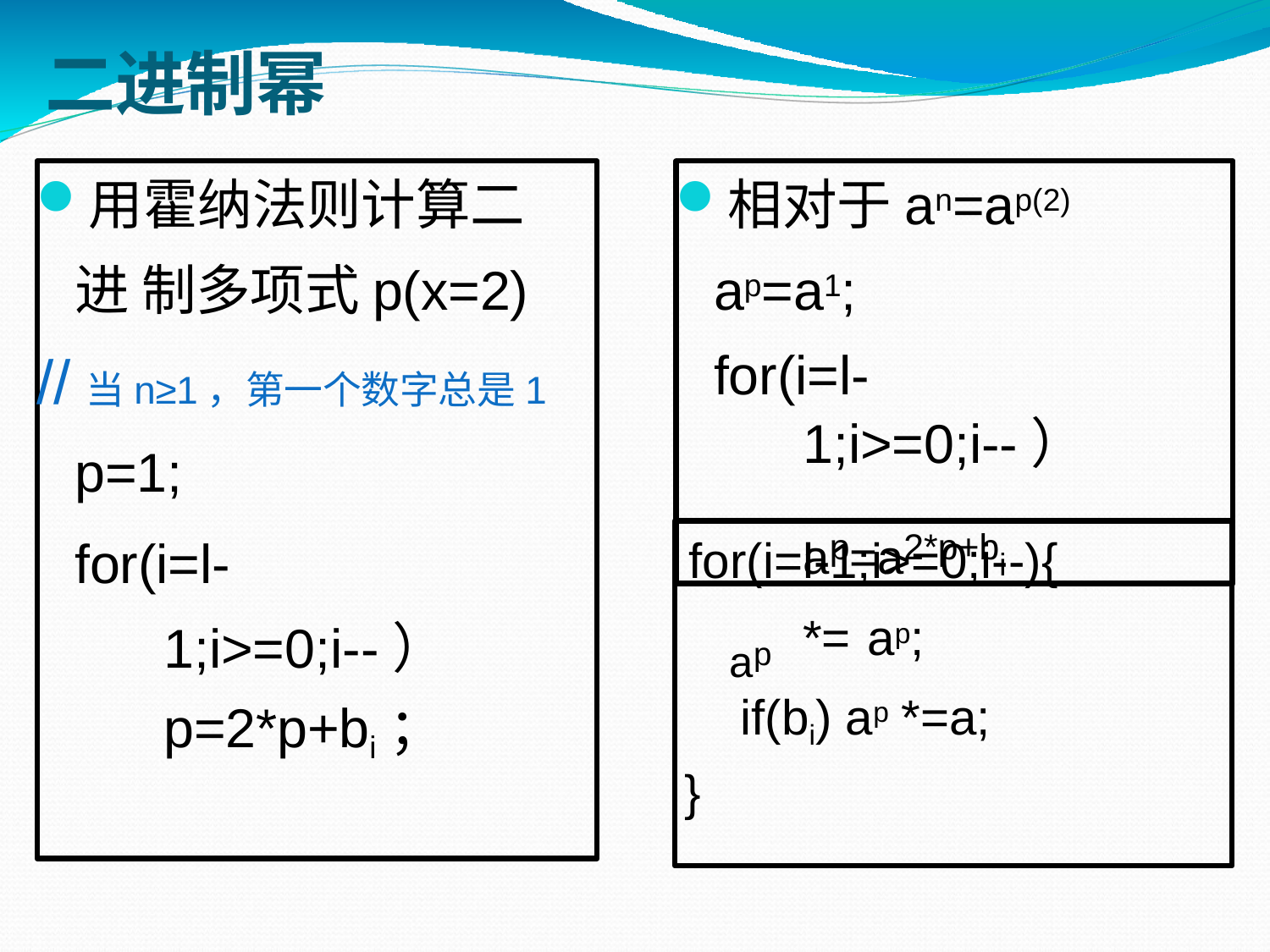

# 二进制幂
用霍纳法则计算二进 制多项式p(x=2)
//当n≥1，第一个数字总是1
p=1;
for(i=l-1;i>=0;i--）  p=2*p+bi；

相对于an=ap(2)
ap=a1;
for(i=l-1;i>=0;i--）  ap=a2*p+bi
for(i=l-1;i>=0;i--){
*=	ap;  if(bi) ap *=a;

ap
}